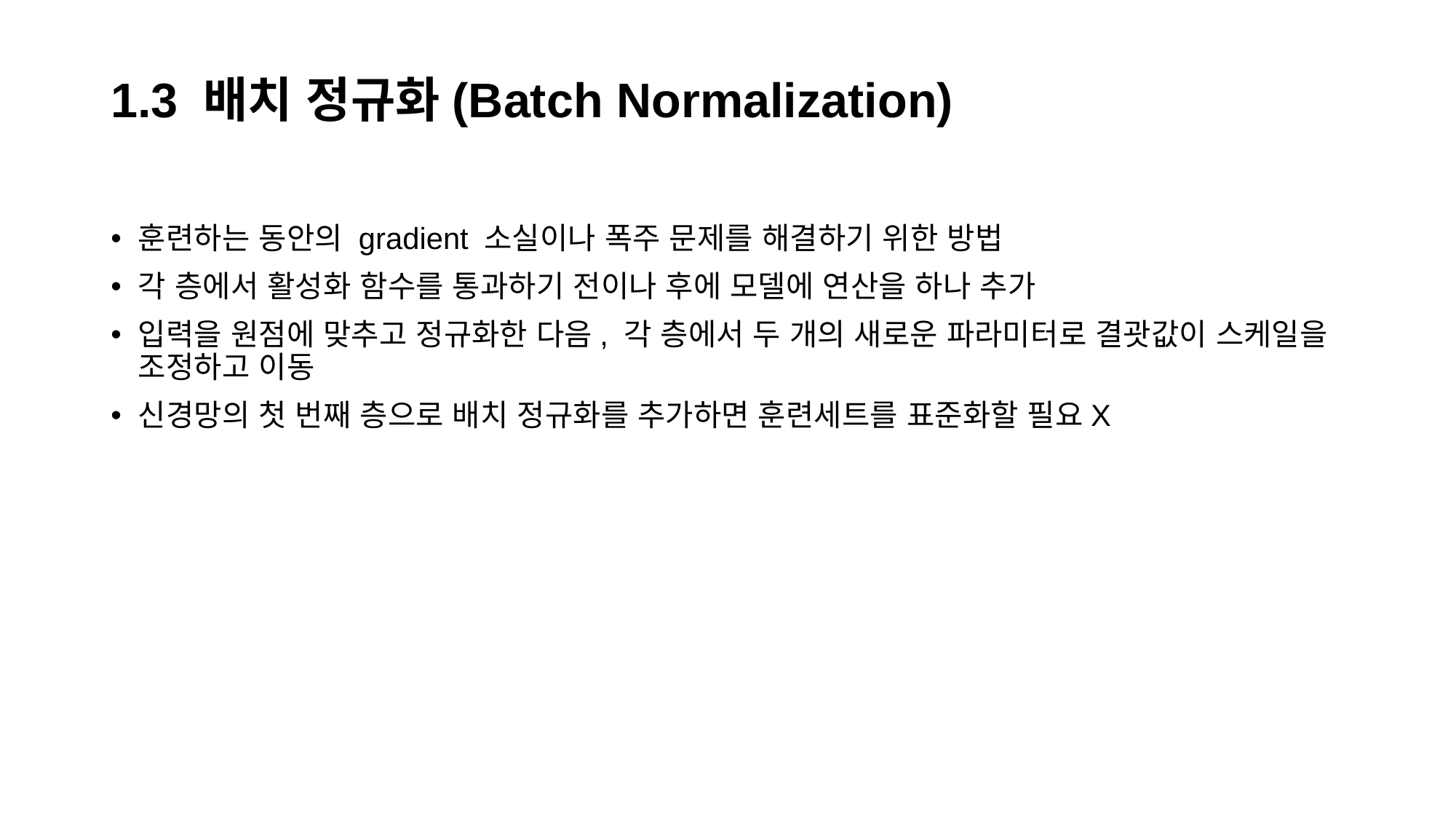

1.3 배치 정규화(Batch Normalization)
훈련하는 동안의 gradient 소실이나 폭주 문제를 해결하기 위한 방법
각 층에서 활성화 함수를 통과하기 전이나 후에 모델에 연산을 하나 추가
입력을 원점에 맞추고 정규화한 다음, 각 층에서 두 개의 새로운 파라미터로 결괏값이 스케일을 조정하고 이동
신경망의 첫 번째 층으로 배치 정규화를 추가하면 훈련세트를 표준화할 필요X